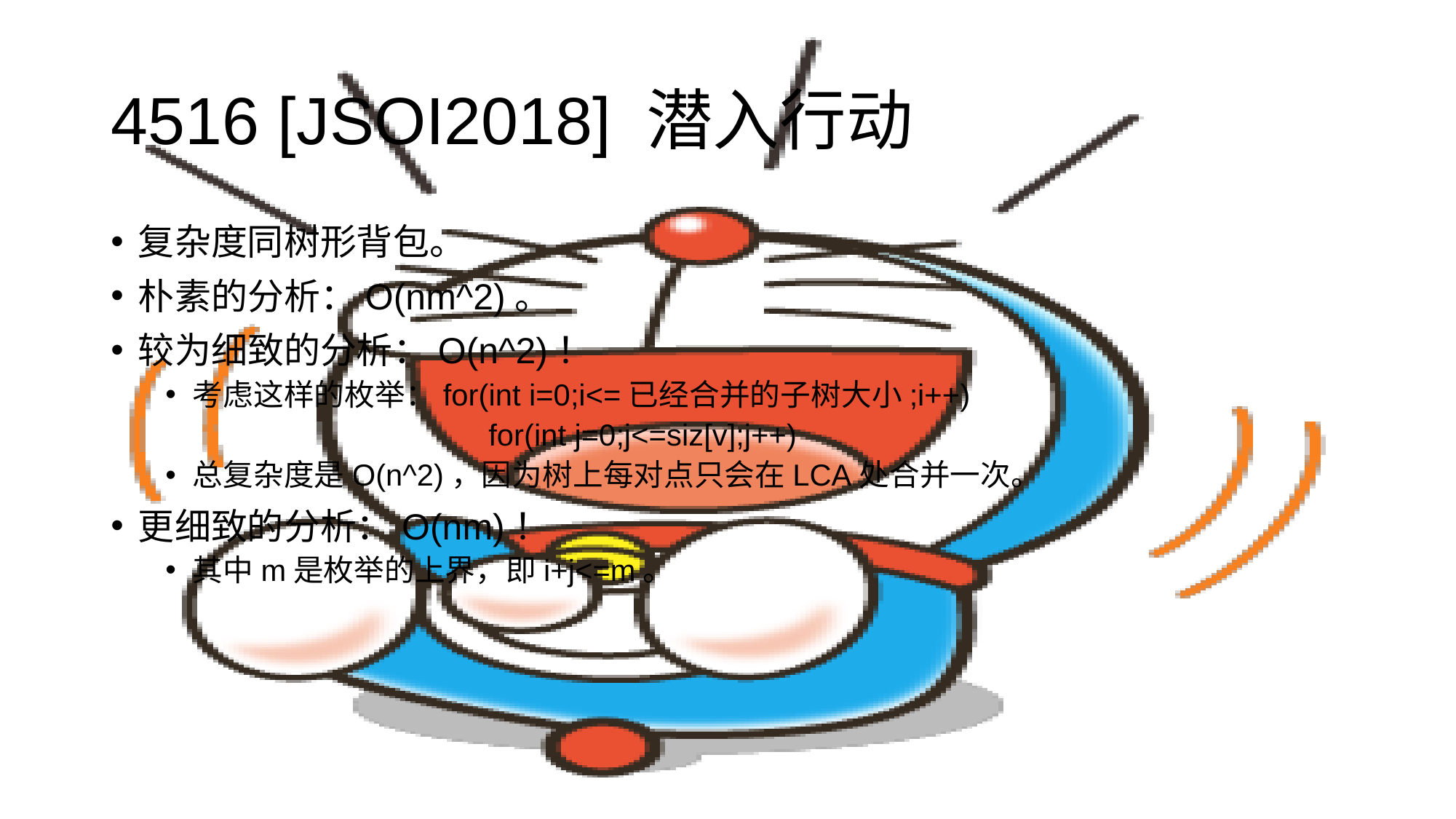

# 4516 [JSOI2018] 潜入行动
复杂度同树形背包。
朴素的分析：O(nm^2)。
较为细致的分析：O(n^2)！
考虑这样的枚举：for(int i=0;i<=已经合并的子树大小;i++)
      for(int j=0;j<=siz[v];j++)
总复杂度是O(n^2)，因为树上每对点只会在LCA处合并一次。
更细致的分析：O(nm)！
其中m是枚举的上界，即i+j<=m。